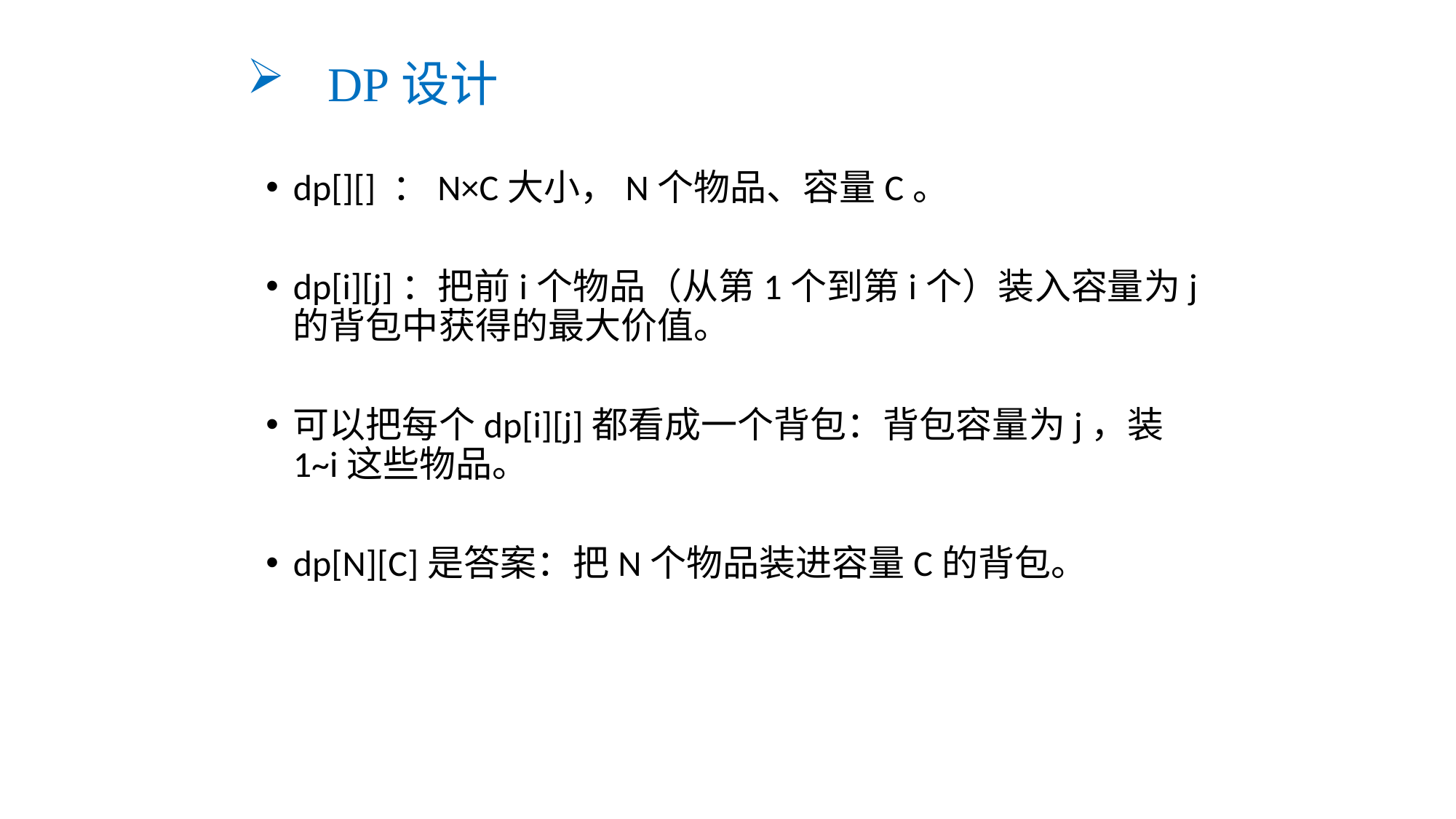

# DP设计
dp[][] ：N×C大小，N个物品、容量C。

dp[i][j]：把前i个物品（从第1个到第i个）装入容量为j的背包中获得的最大价值。

可以把每个dp[i][j]都看成一个背包：背包容量为j，装1~i这些物品。

dp[N][C]是答案：把N个物品装进容量C的背包。